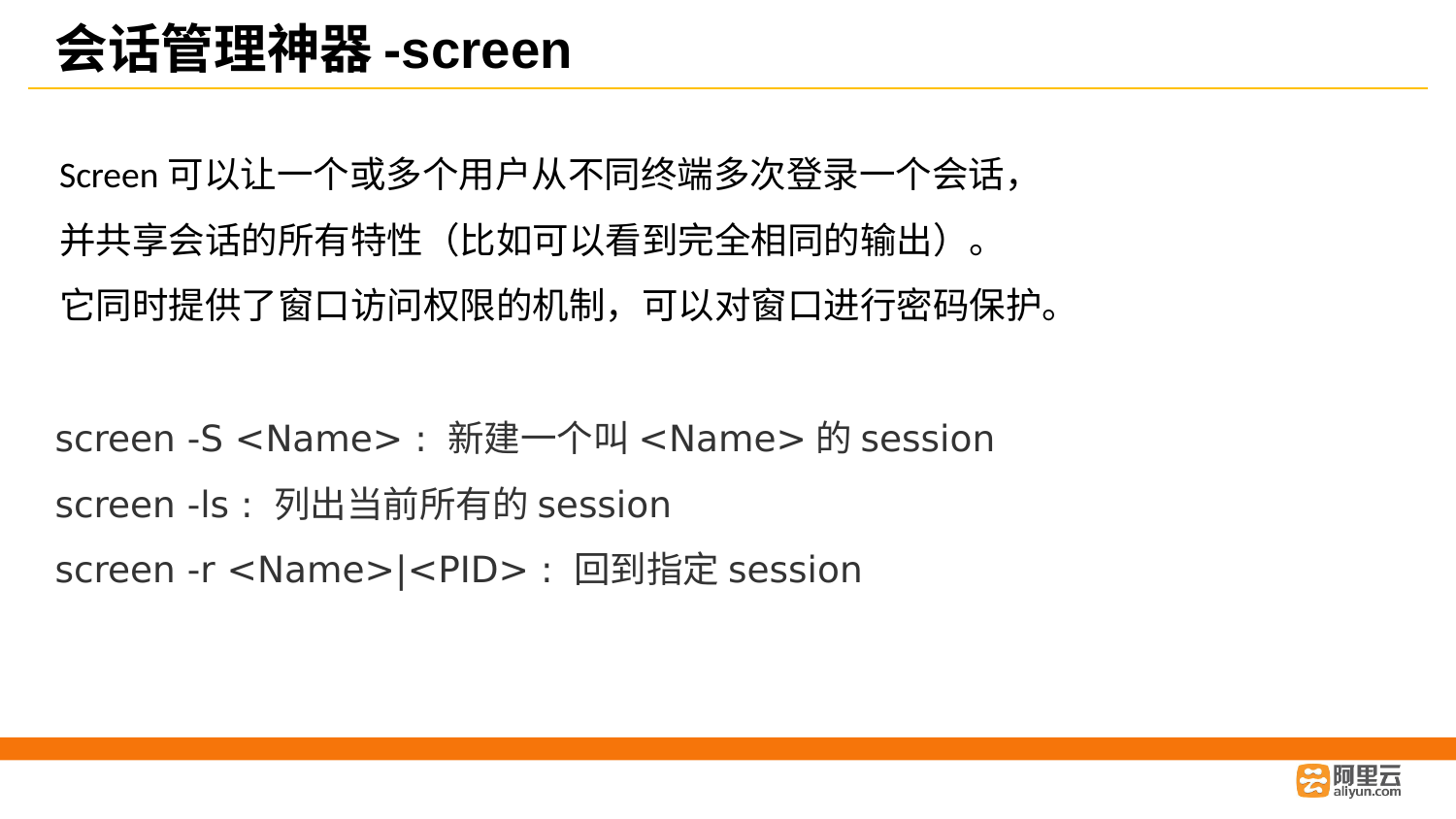

# 会话管理神器-screen
Screen可以让一个或多个用户从不同终端多次登录一个会话，
并共享会话的所有特性（比如可以看到完全相同的输出）。
它同时提供了窗口访问权限的机制，可以对窗口进行密码保护。
screen -S <Name> : 新建一个叫<Name>的session
screen -ls : 列出当前所有的session
screen -r <Name>|<PID> : 回到指定session